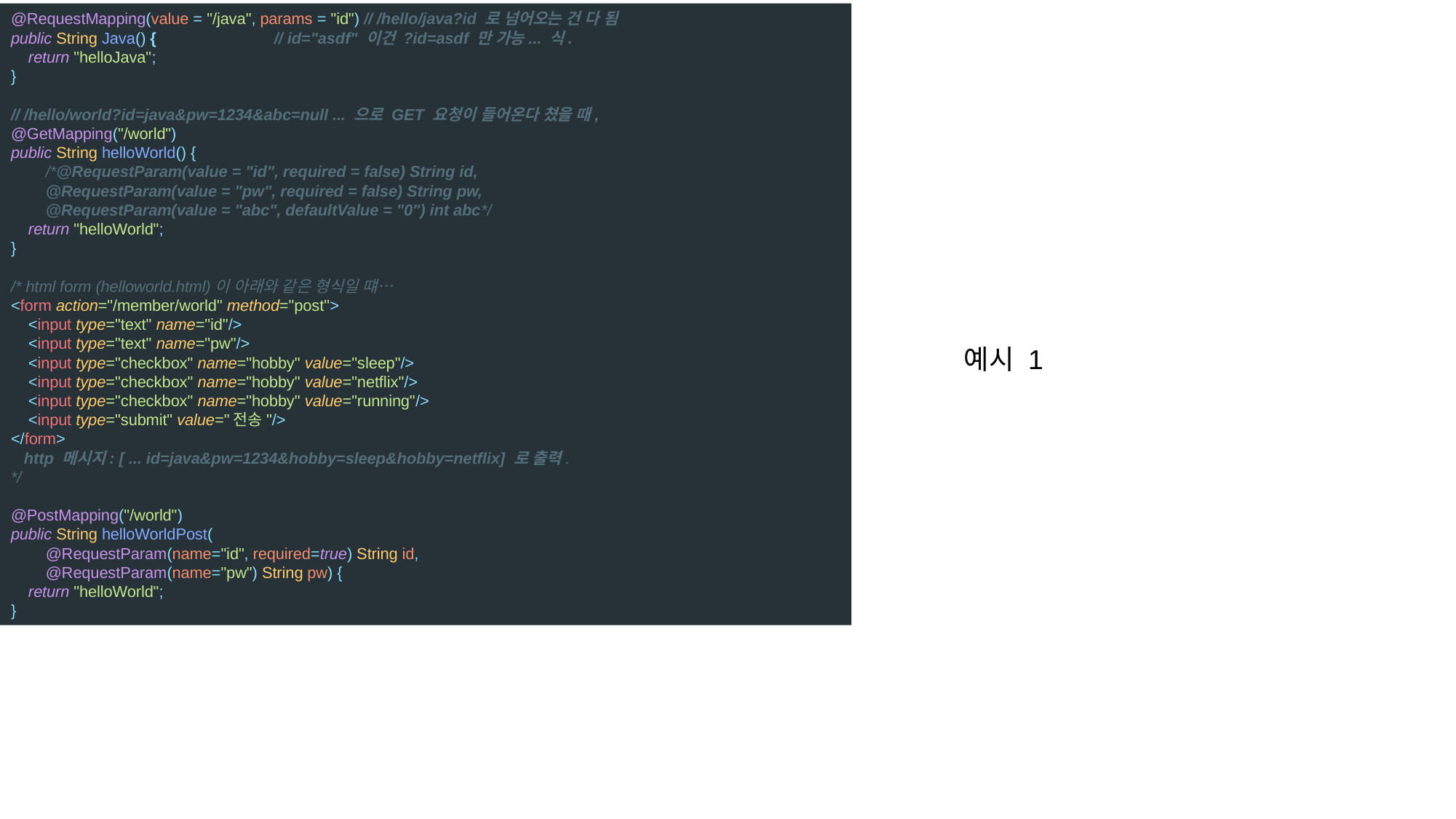

@RequestMapping(value = "/java", params = "id") // /hello/java?id 로 넘어오는 건 다 됨
public String Java() {                           // id="asdf" 이건 ?id=asdf 만 가능... 식.
    return "helloJava";
}
// /hello/world?id=java&pw=1234&abc=null ... 으로 GET 요청이 들어온다 쳤을 때,
@GetMapping("/world")
public String helloWorld() {
        /*@RequestParam(value = "id", required = false) String id,
        @RequestParam(value = "pw", required = false) String pw,
        @RequestParam(value = "abc", defaultValue = "0") int abc*/
    return "helloWorld";
}
/* html form (helloworld.html)이 아래와 같은 형식일 떄…
<form action="/member/world" method="post">
    <input type="text" name="id"/>
    <input type="text" name="pw"/>
    <input type="checkbox" name="hobby" value="sleep"/>
    <input type="checkbox" name="hobby" value="netflix"/>
    <input type="checkbox" name="hobby" value="running"/>
    <input type="submit" value="전송"/>
</form>
   http 메시지: [ ... id=java&pw=1234&hobby=sleep&hobby=netflix] 로 출력.
*/
@PostMapping("/world")
public String helloWorldPost(
        @RequestParam(name="id", required=true) String id,
        @RequestParam(name="pw") String pw) {
    return "helloWorld";
}
예시 1